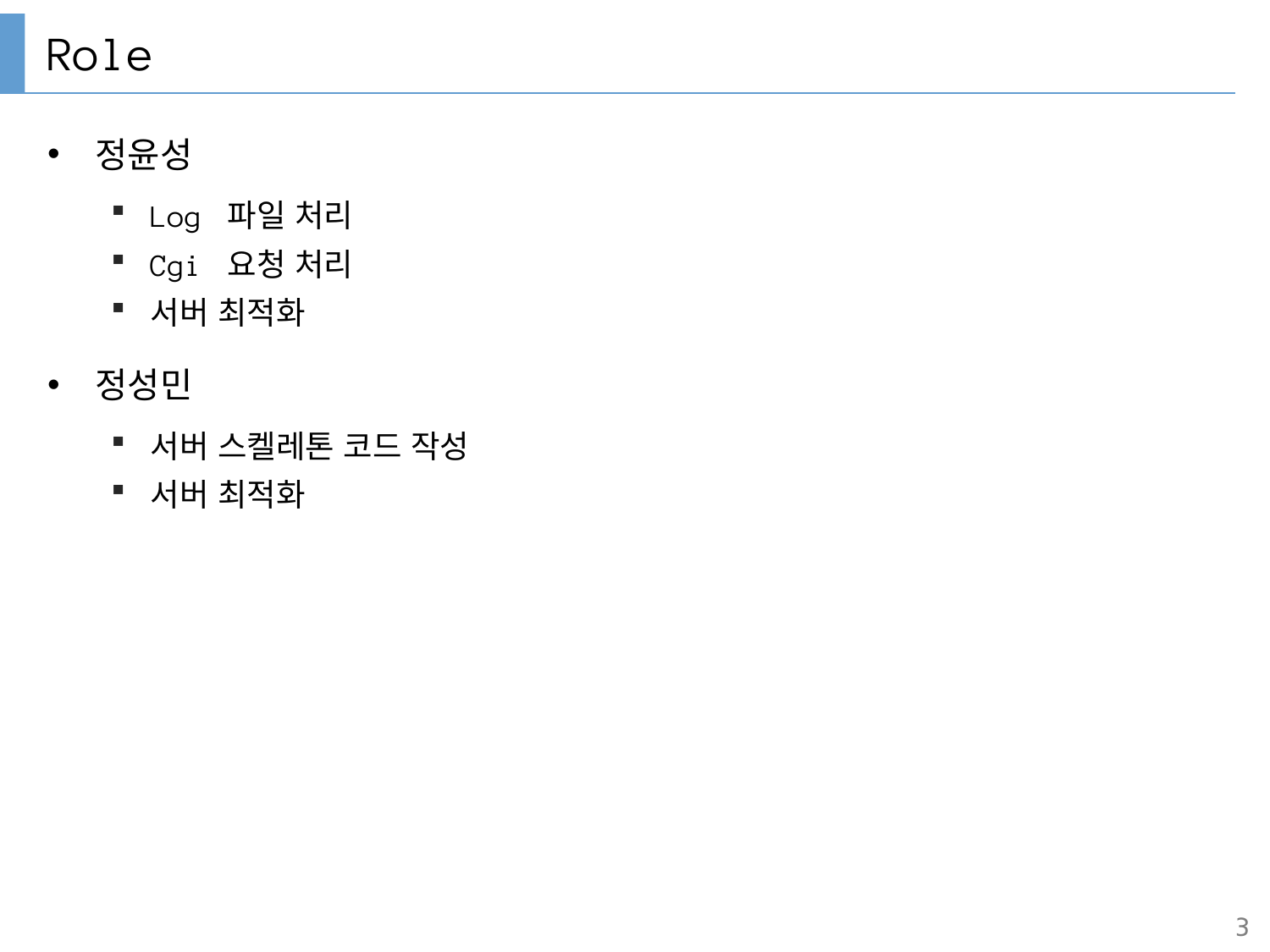

# Role
정윤성
Log 파일 처리
Cgi 요청 처리
서버 최적화
정성민
서버 스켈레톤 코드 작성
서버 최적화